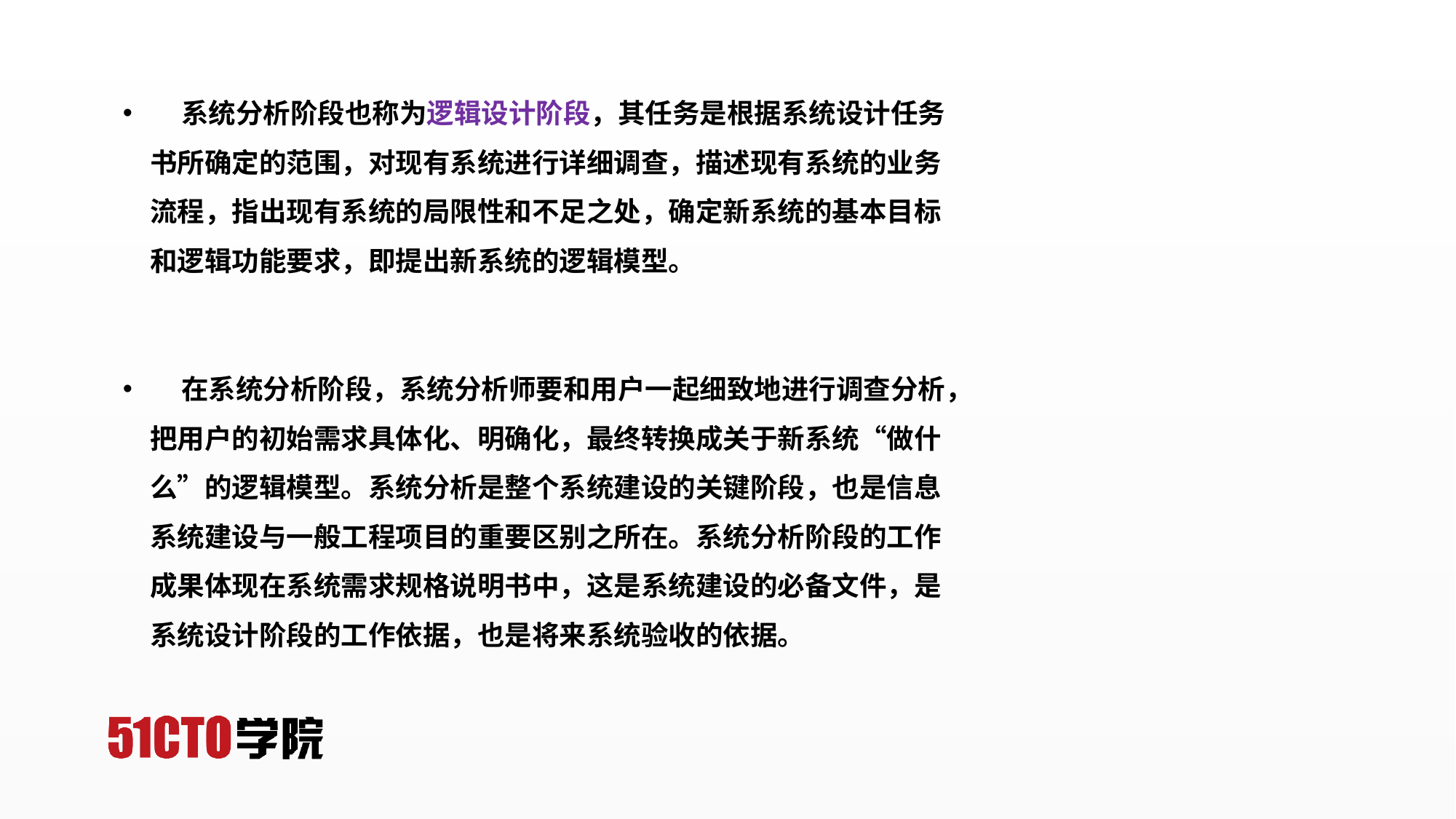

系统分析阶段也称为逻辑设计阶段，其任务是根据系统设计任务书所确定的范围，对现有系统进行详细调查，描述现有系统的业务流程，指出现有系统的局限性和不足之处，确定新系统的基本目标和逻辑功能要求，即提出新系统的逻辑模型。

    在系统分析阶段，系统分析师要和用户一起细致地进行调查分析，把用户的初始需求具体化、明确化，最终转换成关于新系统“做什么”的逻辑模型。系统分析是整个系统建设的关键阶段，也是信息系统建设与一般工程项目的重要区别之所在。系统分析阶段的工作成果体现在系统需求规格说明书中，这是系统建设的必备文件，是系统设计阶段的工作依据，也是将来系统验收的依据。